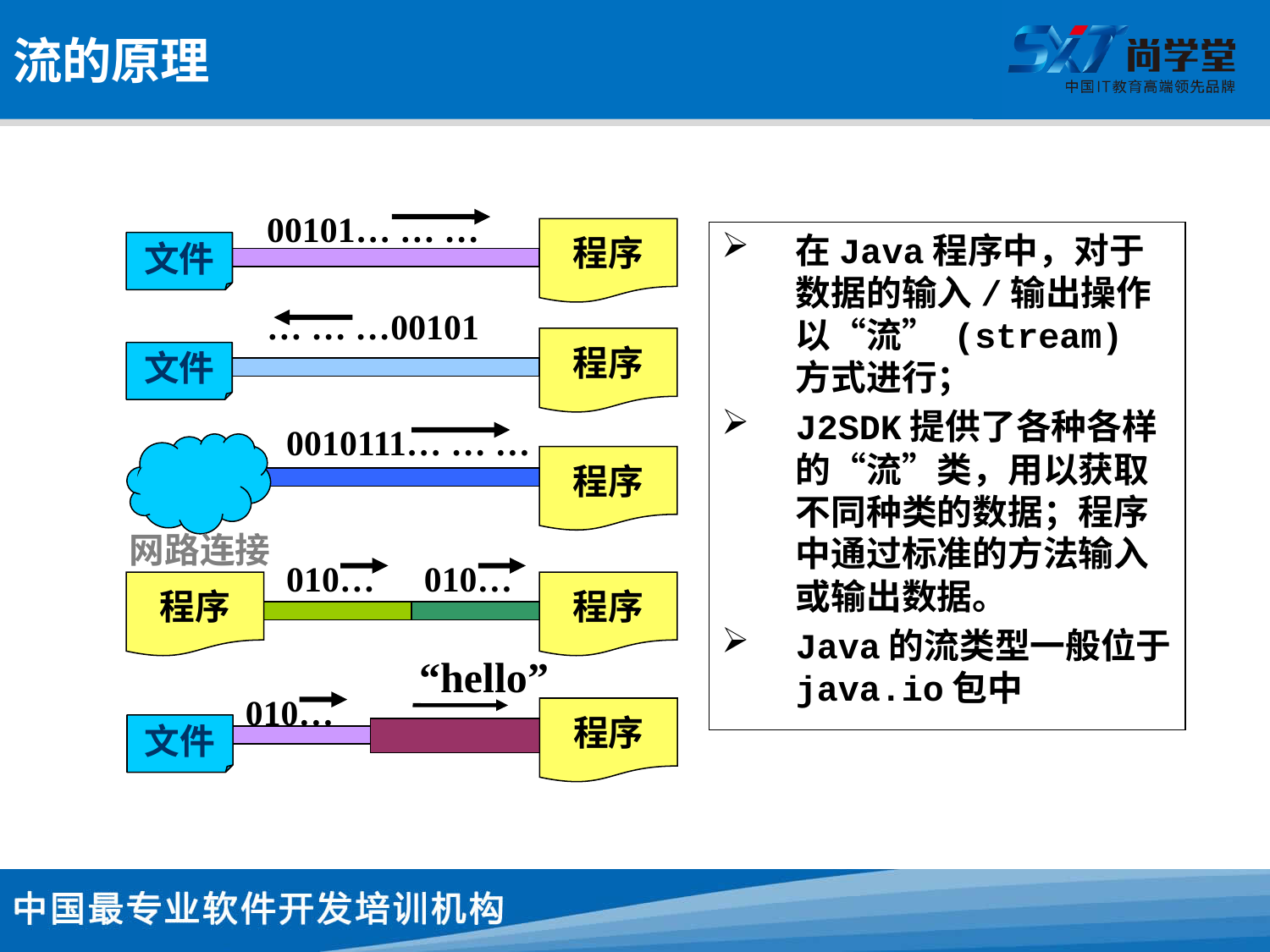

# 流的原理

00101… … …

程序
在Java程序中，对于数据的输入/输出操作以“流” (stream) 方式进行；
J2SDK提供了各种各样的“流”类，用以获取不同种类的数据；程序中通过标准的方法输入或输出数据。
Java的流类型一般位于java.io包中
文件

… … …00101

程序
文件

0010111… … …

程序

网路连接
010…

010…

程序
程序

“hello”
010…

程序

文件